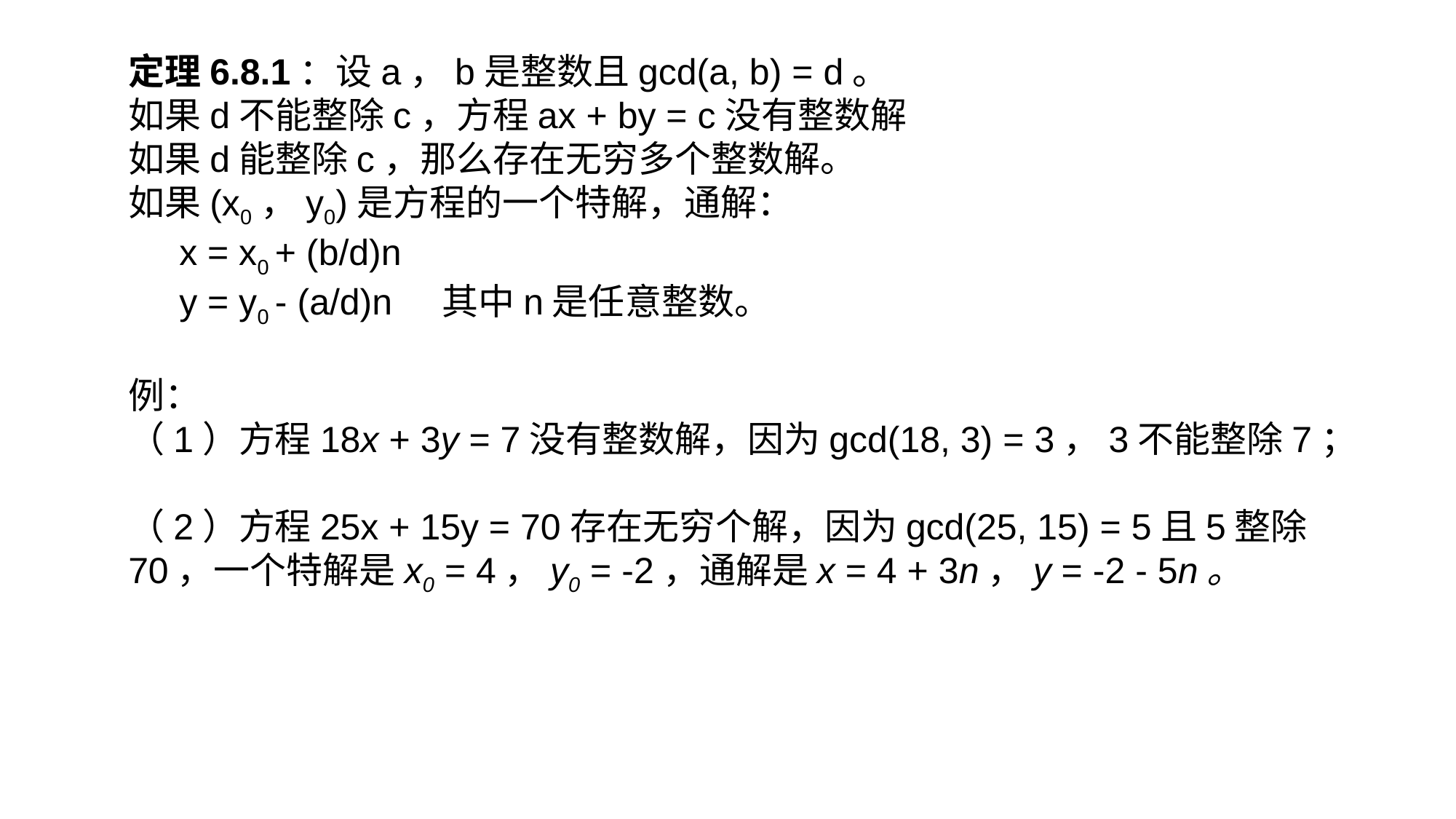

定理6.8.1：设a，b是整数且gcd(a, b) = d。
如果d不能整除c，方程ax + by = c没有整数解
如果d能整除c，那么存在无穷多个整数解。
如果(x0，y0)是方程的一个特解，通解：
     x = x0 + (b/d)n
     y = y0 - (a/d)n    其中n是任意整数。

例：
（1）方程18x + 3y = 7没有整数解，因为gcd(18, 3) = 3，3不能整除7；

（2）方程25x + 15y = 70存在无穷个解，因为gcd(25, 15) = 5且5整除70，一个特解是x0 = 4，y0 = -2，通解是x = 4 + 3n，y = -2 - 5n。